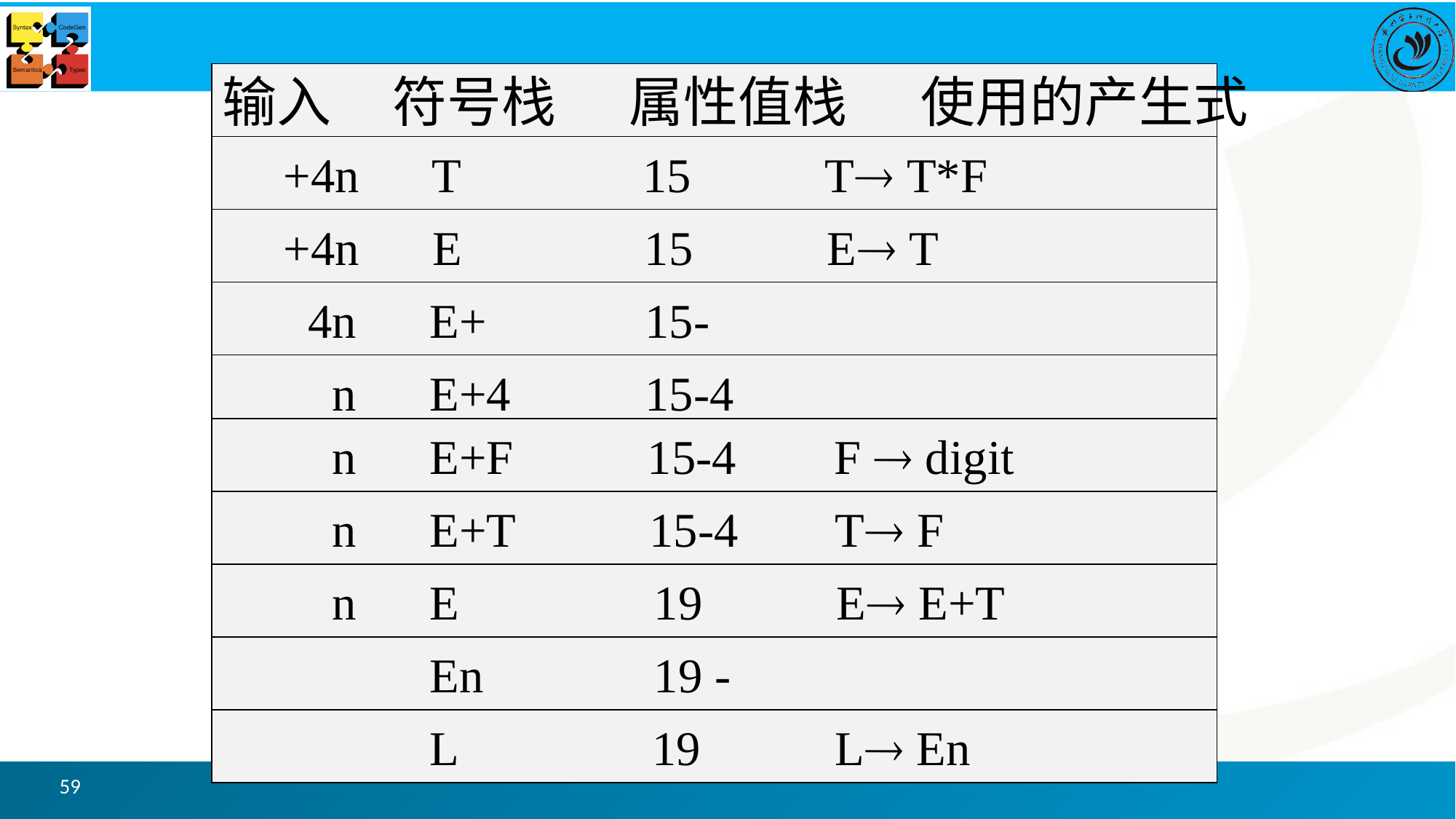

输入     符号栈      属性值栈      使用的产生式
     +4n      T               15           T→ T*F
     +4n      E               15           E→ T
       4n      E+             15-
         n      E+4           15-4
         n      E+F           15-4        F → digit
         n      E+T           15-4        T→ F
         n      E                19           E→ E+T
                 En              19 -
                 L                19           L→ En
59